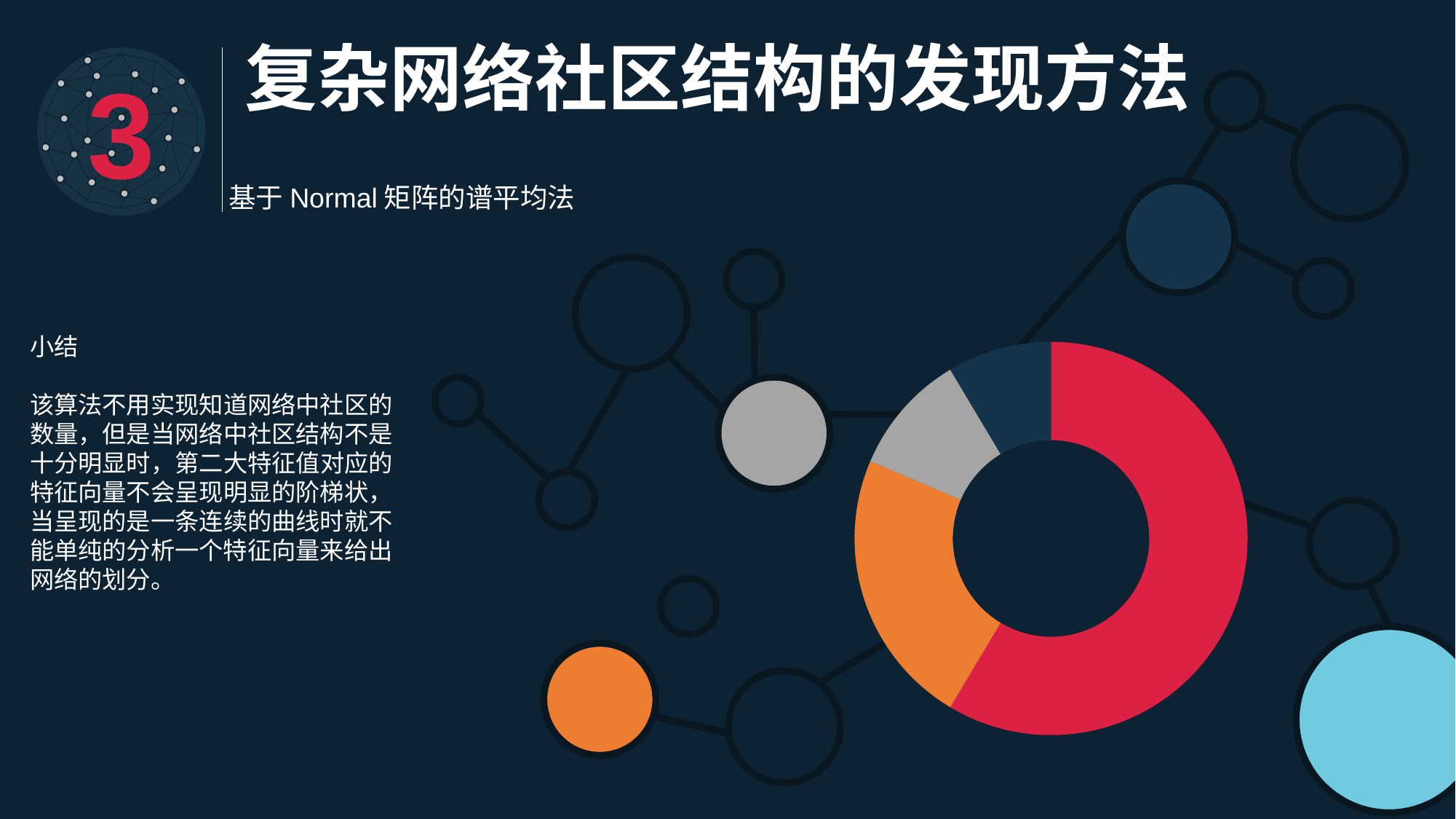

复杂网络社区结构的发现方法

3

基于Normal矩阵的谱平均法

小结

该算法不用实现知道网络中社区的数量，但是当网络中社区结构不是十分明显时，第二大特征值对应的特征向量不会呈现明显的阶梯状，当呈现的是一条连续的曲线时就不能单纯的分析一个特征向量来给出网络的划分。

### Chart

| Category | 销售额 |
|---|---|
| 第一季度 | 8.2 |
| 第二季度 | 3.2 |
| 第三季度 | 1.4 |
| 第四季度 | 1.2 |